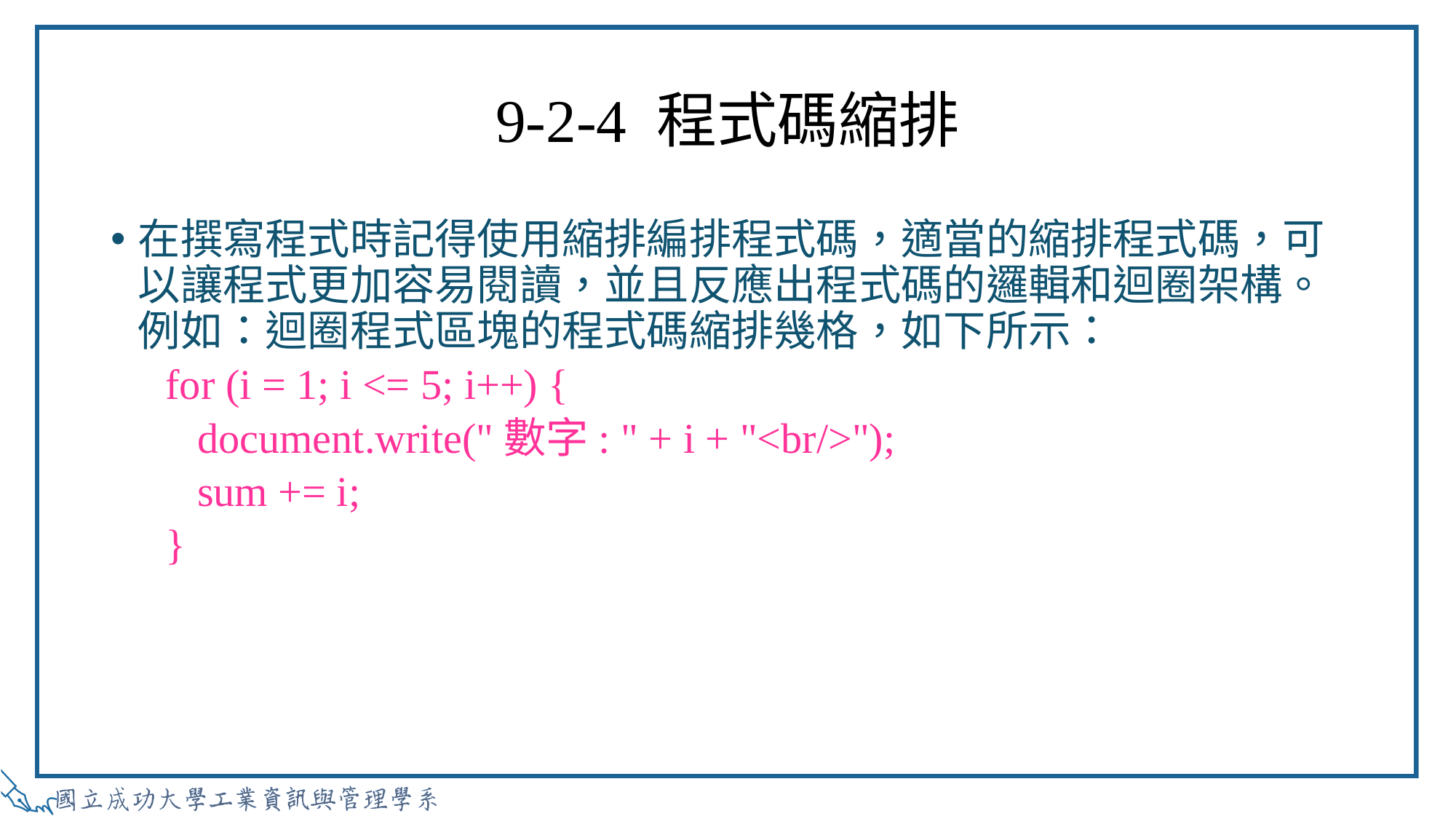

# 9-2-4 程式碼縮排
在撰寫程式時記得使用縮排編排程式碼，適當的縮排程式碼，可以讓程式更加容易閱讀，並且反應出程式碼的邏輯和迴圈架構。例如：迴圈程式區塊的程式碼縮排幾格，如下所示：
for (i = 1; i <= 5; i++) {
   document.write("數字: " + i + "<br/>");
   sum += i;
}